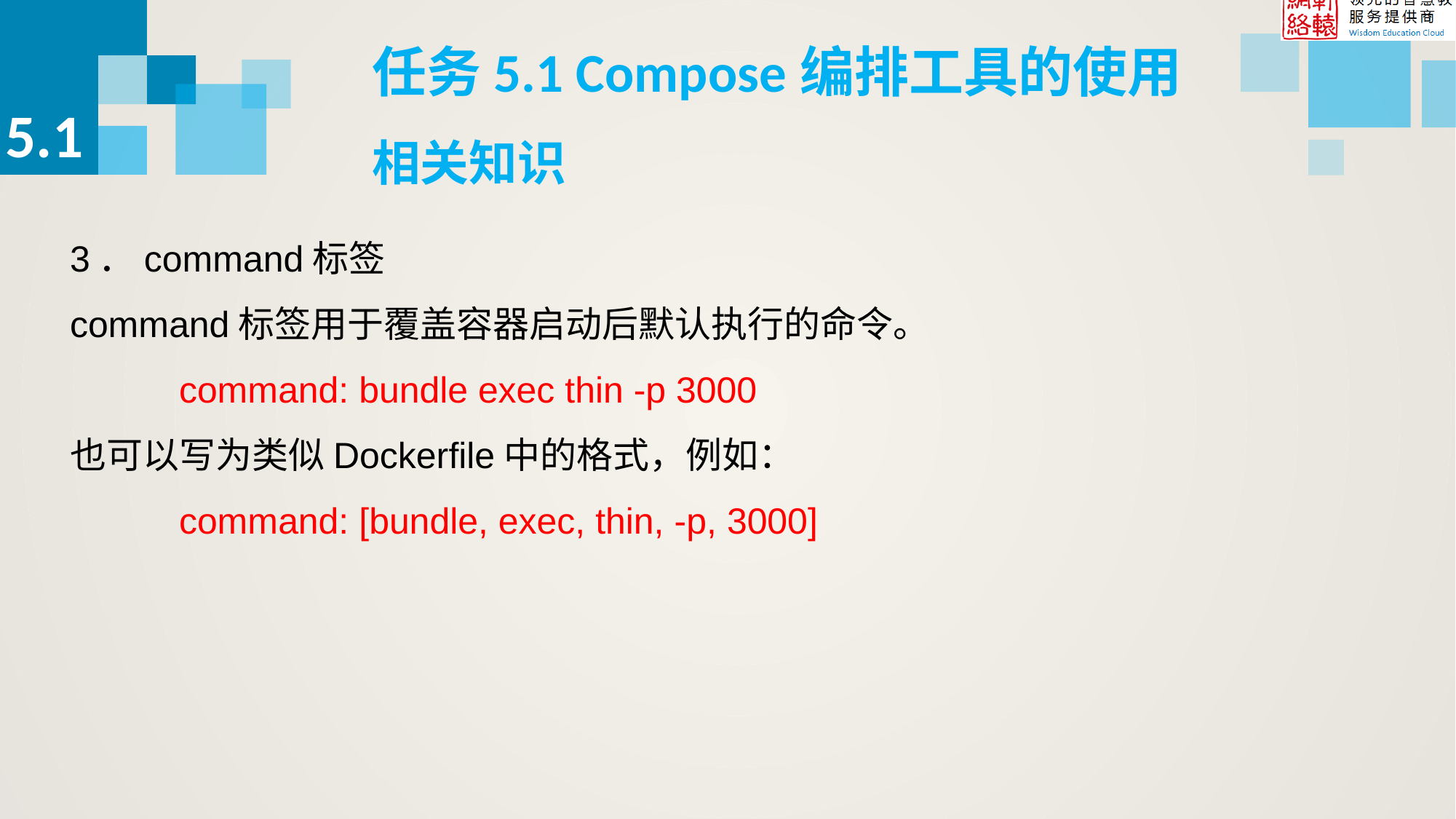

任务5.1 Compose编排工具的使用
5.1
相关知识
3．command标签
command标签用于覆盖容器启动后默认执行的命令。
	command: bundle exec thin -p 3000
也可以写为类似Dockerfile中的格式，例如：
	command: [bundle, exec, thin, -p, 3000]